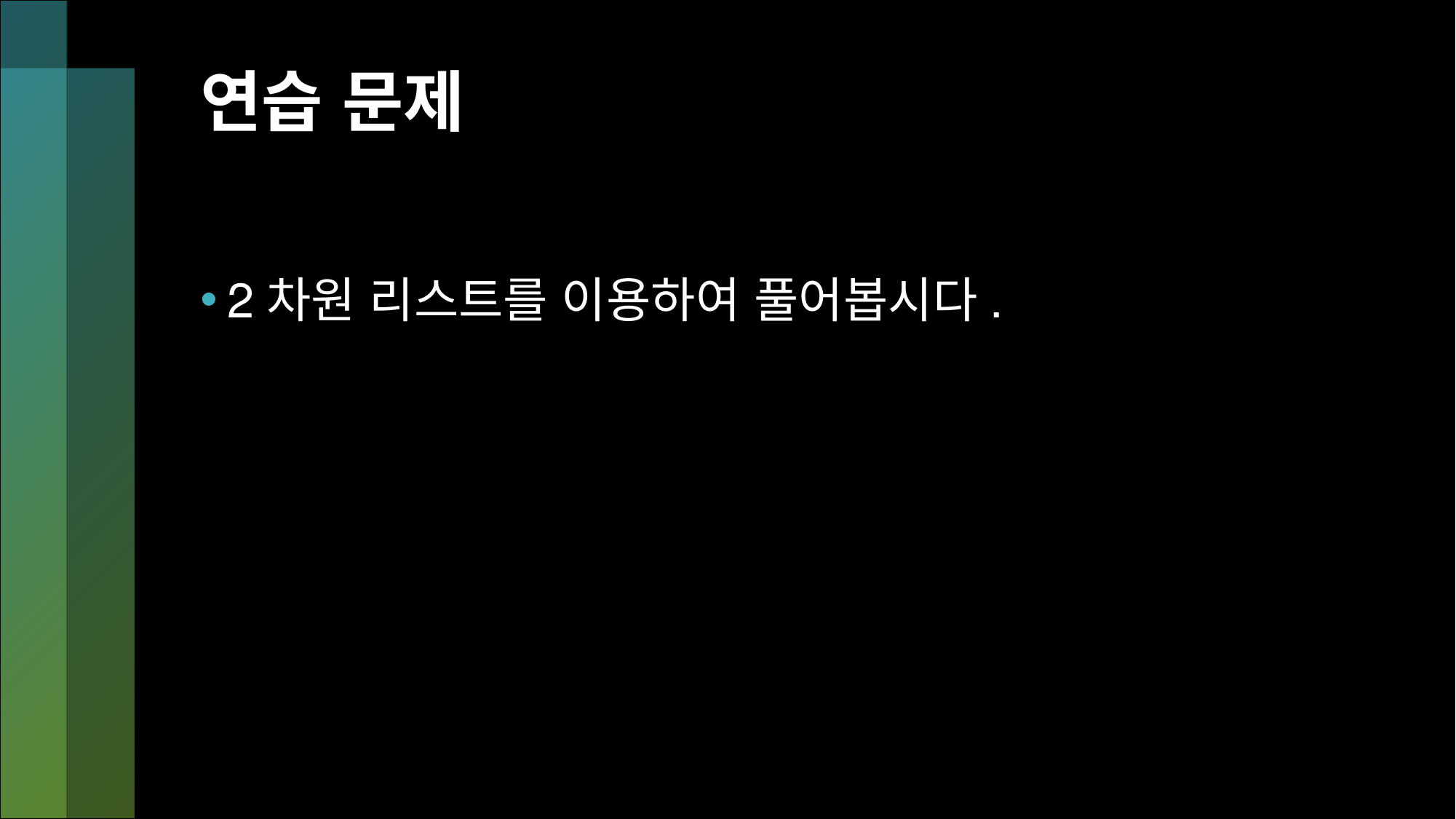

# 연습 문제
2차원 리스트를 이용하여 풀어봅시다.